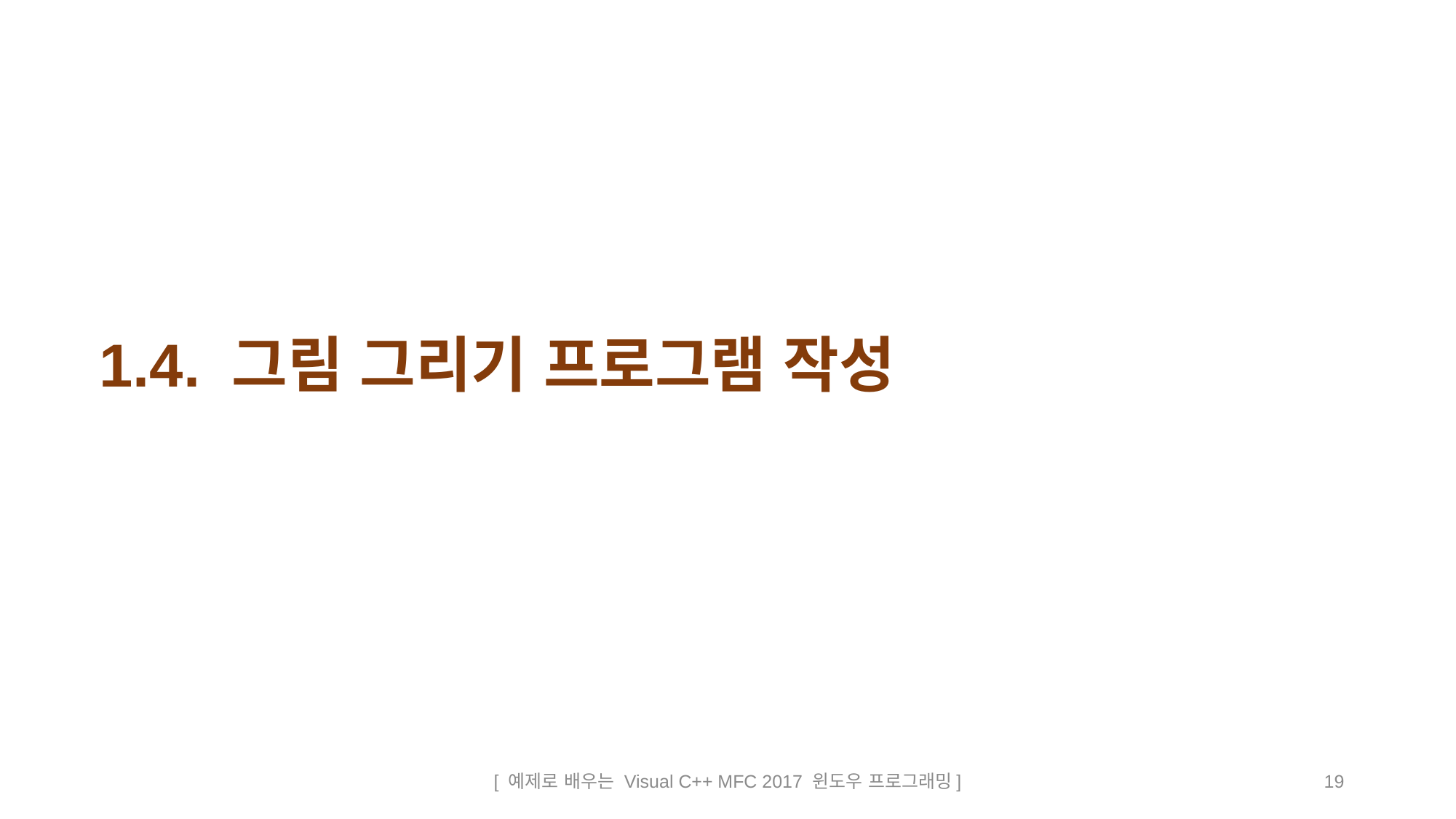

# 1.4. 그림 그리기 프로그램 작성
[ 예제로 배우는 Visual C++ MFC 2017 윈도우 프로그래밍]
19